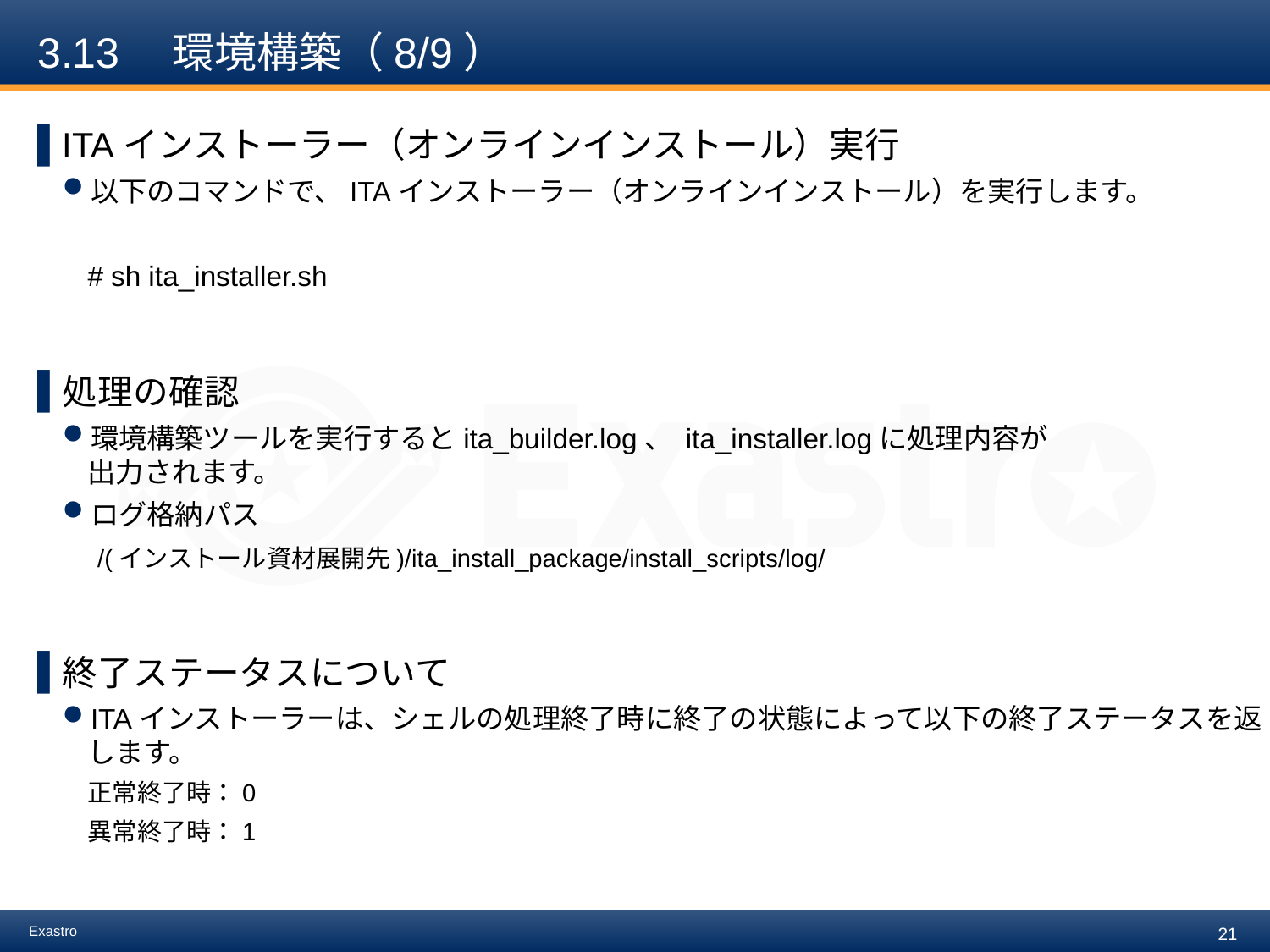

# 3.13　環境構築（8/9）
ITAインストーラー（オンラインインストール）実行
以下のコマンドで、ITAインストーラー（オンラインインストール）を実行します。

# sh ita_installer.sh

処理の確認
環境構築ツールを実行するとita_builder.log、 ita_installer.logに処理内容が
出力されます。
ログ格納パス
　/(インストール資材展開先)/ita_install_package/install_scripts/log/

終了ステータスについて
ITAインストーラーは、シェルの処理終了時に終了の状態によって以下の終了ステータスを返します。
正常終了時：0
異常終了時：1